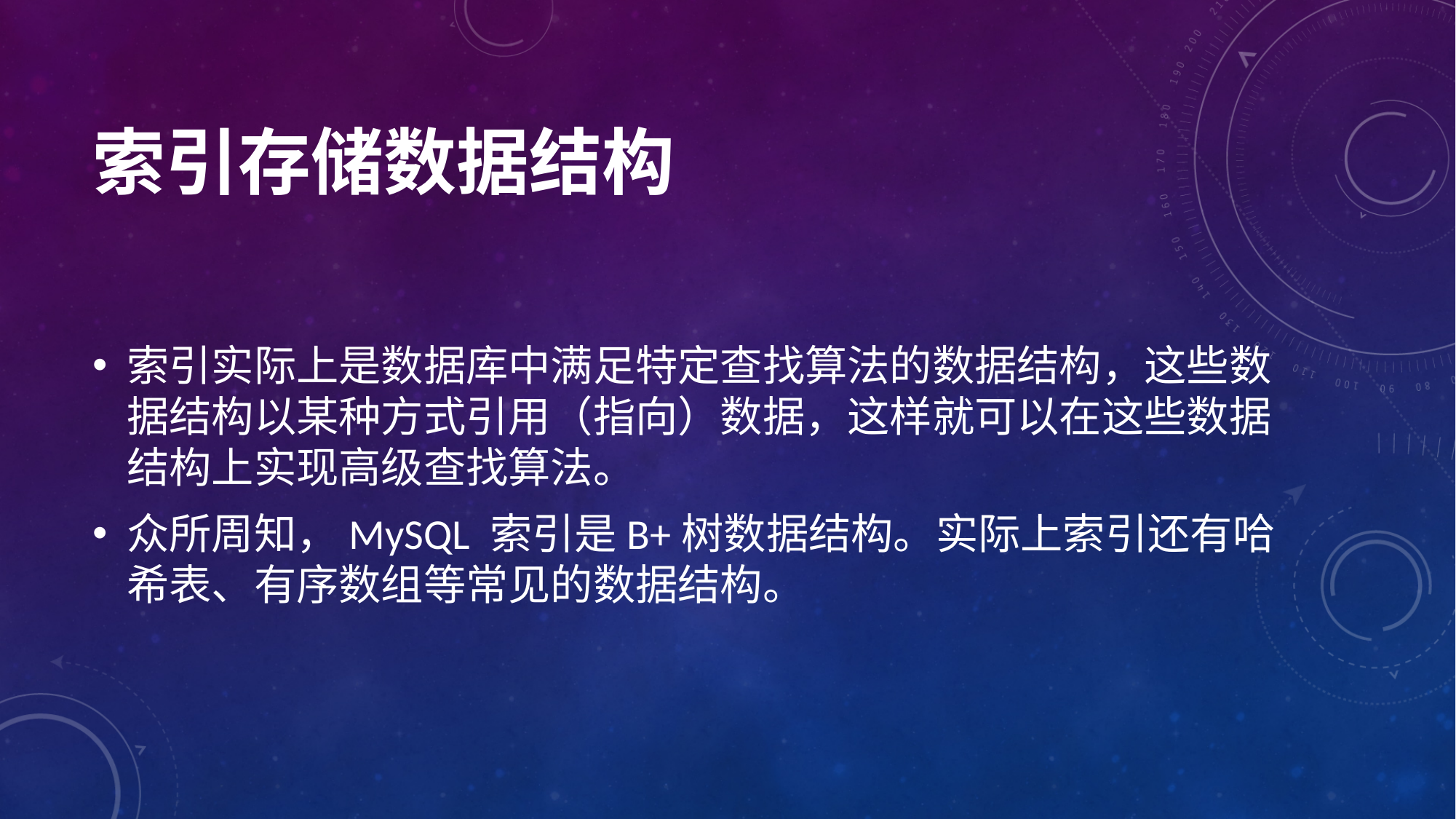

# 索引存储数据结构
索引实际上是数据库中满足特定查找算法的数据结构，这些数据结构以某种方式引用（指向）数据，这样就可以在这些数据结构上实现高级查找算法。
众所周知，MySQL 索引是B+树数据结构。实际上索引还有哈希表、有序数组等常见的数据结构。